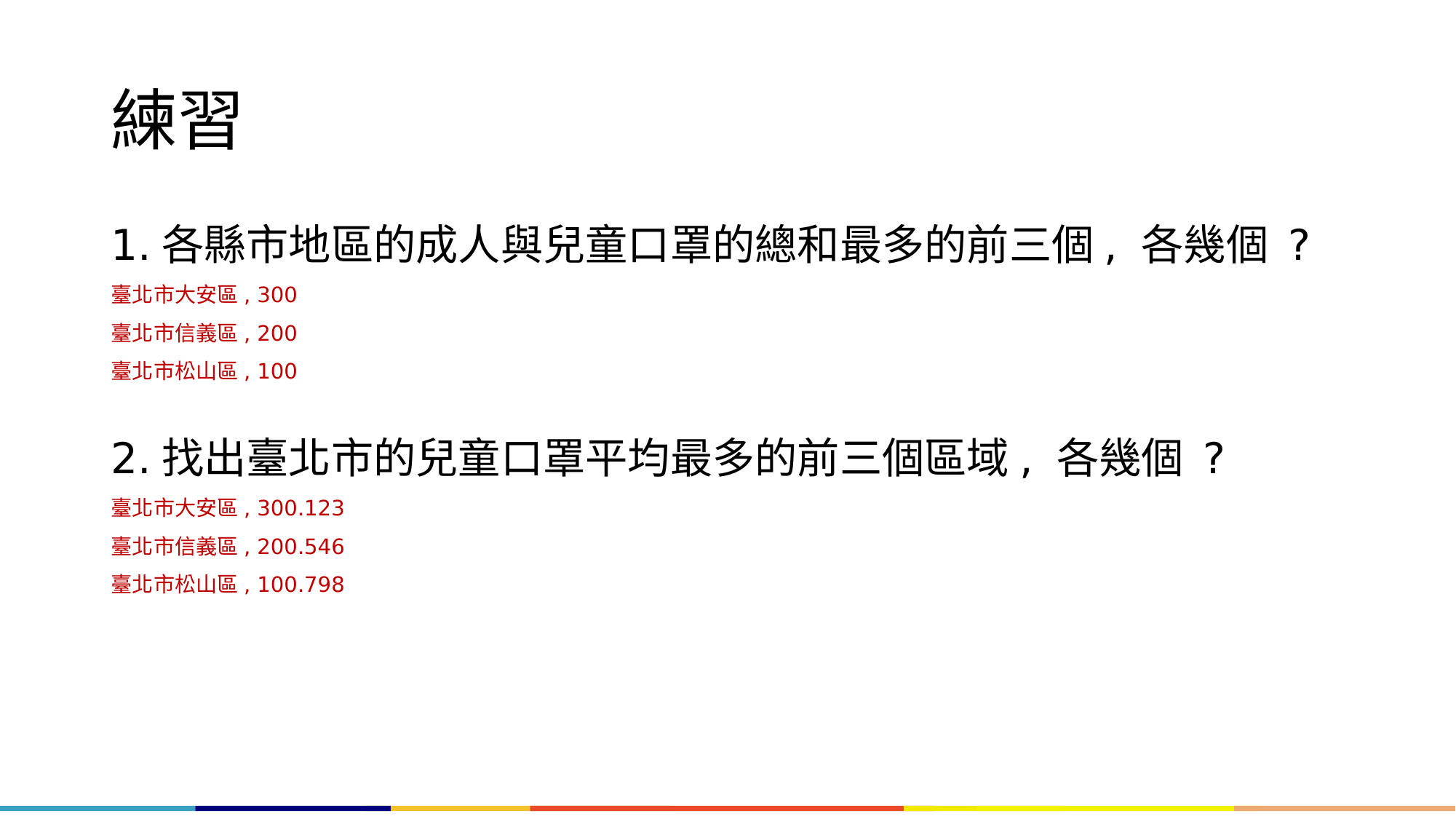

# 練習
1.各縣市地區的成人與兒童口罩的總和最多的前三個, 各幾個 ?
臺北市大安區, 300
臺北市信義區, 200
臺北市松山區, 100

2.找出臺北市的兒童口罩平均最多的前三個區域, 各幾個 ?
臺北市大安區, 300.123
臺北市信義區, 200.546
臺北市松山區, 100.798